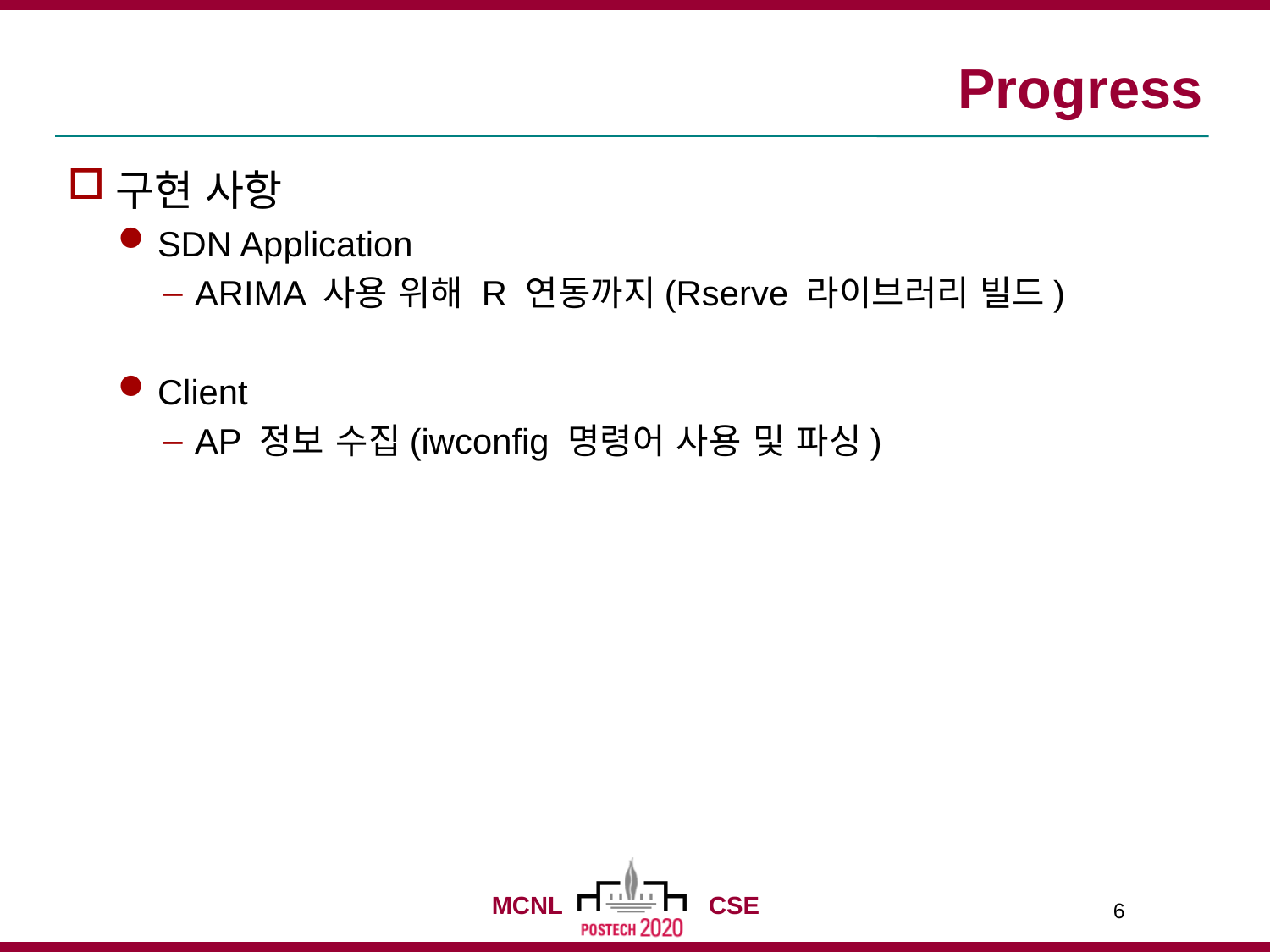

# Progress
구현 사항
SDN Application
ARIMA 사용 위해 R 연동까지(Rserve 라이브러리 빌드)

Client
AP 정보 수집(iwconfig 명령어 사용 및 파싱)

6